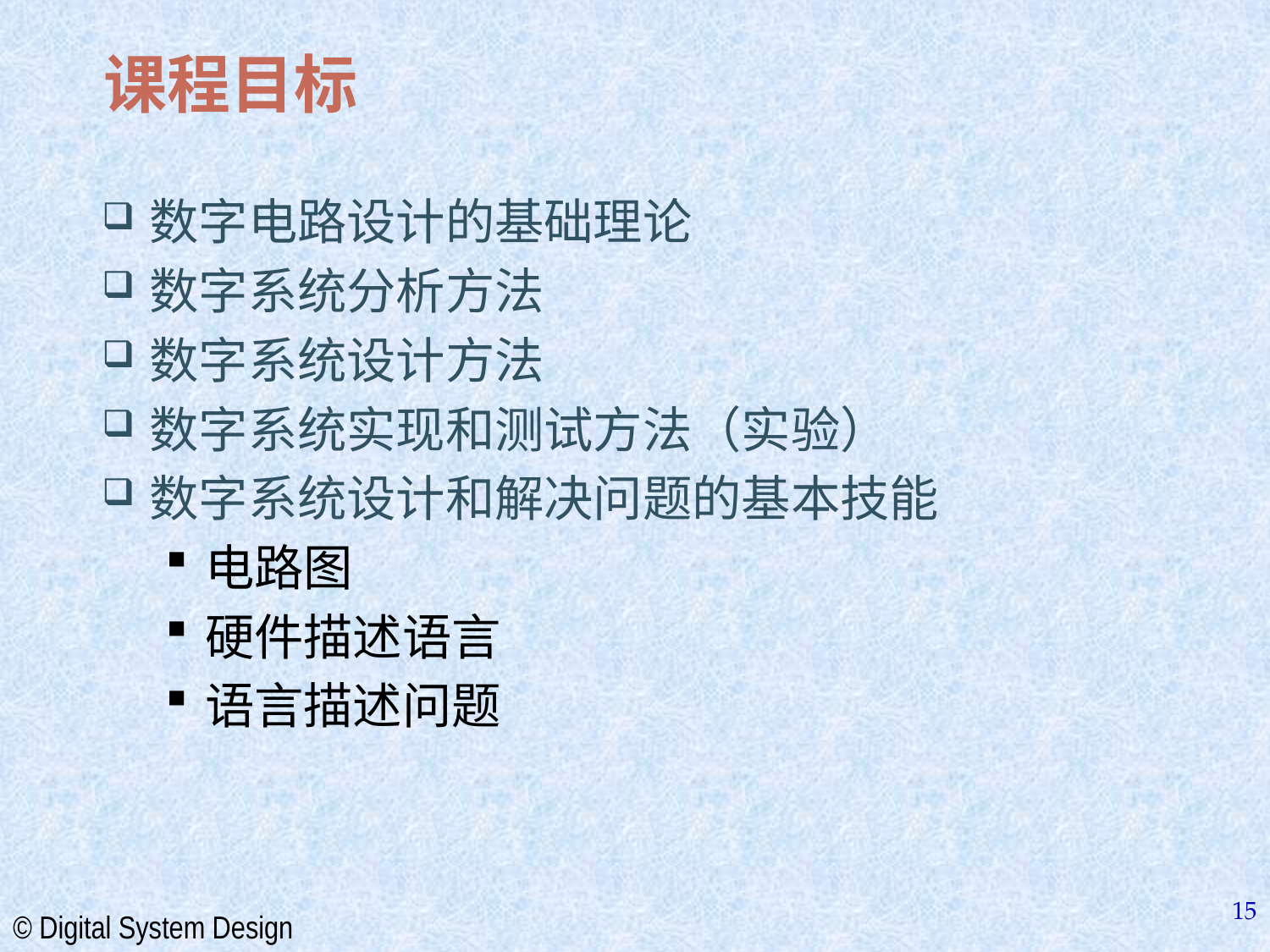

# 课程目标
数字电路设计的基础理论
数字系统分析方法
数字系统设计方法
数字系统实现和测试方法（实验）
数字系统设计和解决问题的基本技能
电路图
硬件描述语言
语言描述问题
15